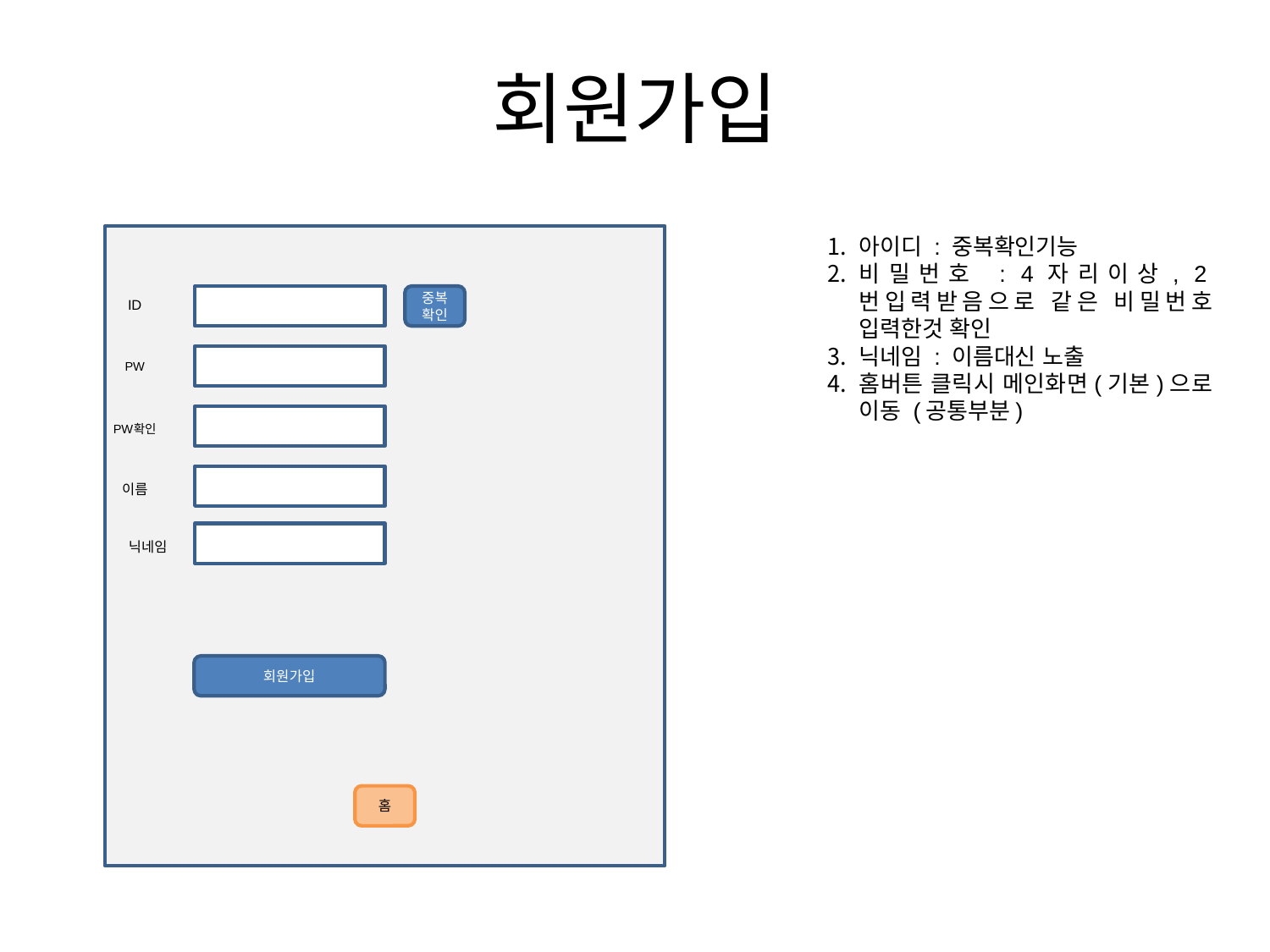

# 회원가입

아이디 : 중복확인기능
비밀번호 : 4자리이상, 2번입력받음으로 같은 비밀번호 입력한것 확인
닉네임 : 이름대신 노출
홈버튼 클릭시 메인화면(기본)으로 이동 (공통부분)

중복확인
ID

PW

PW확인

이름

닉네임
회원가입
홈